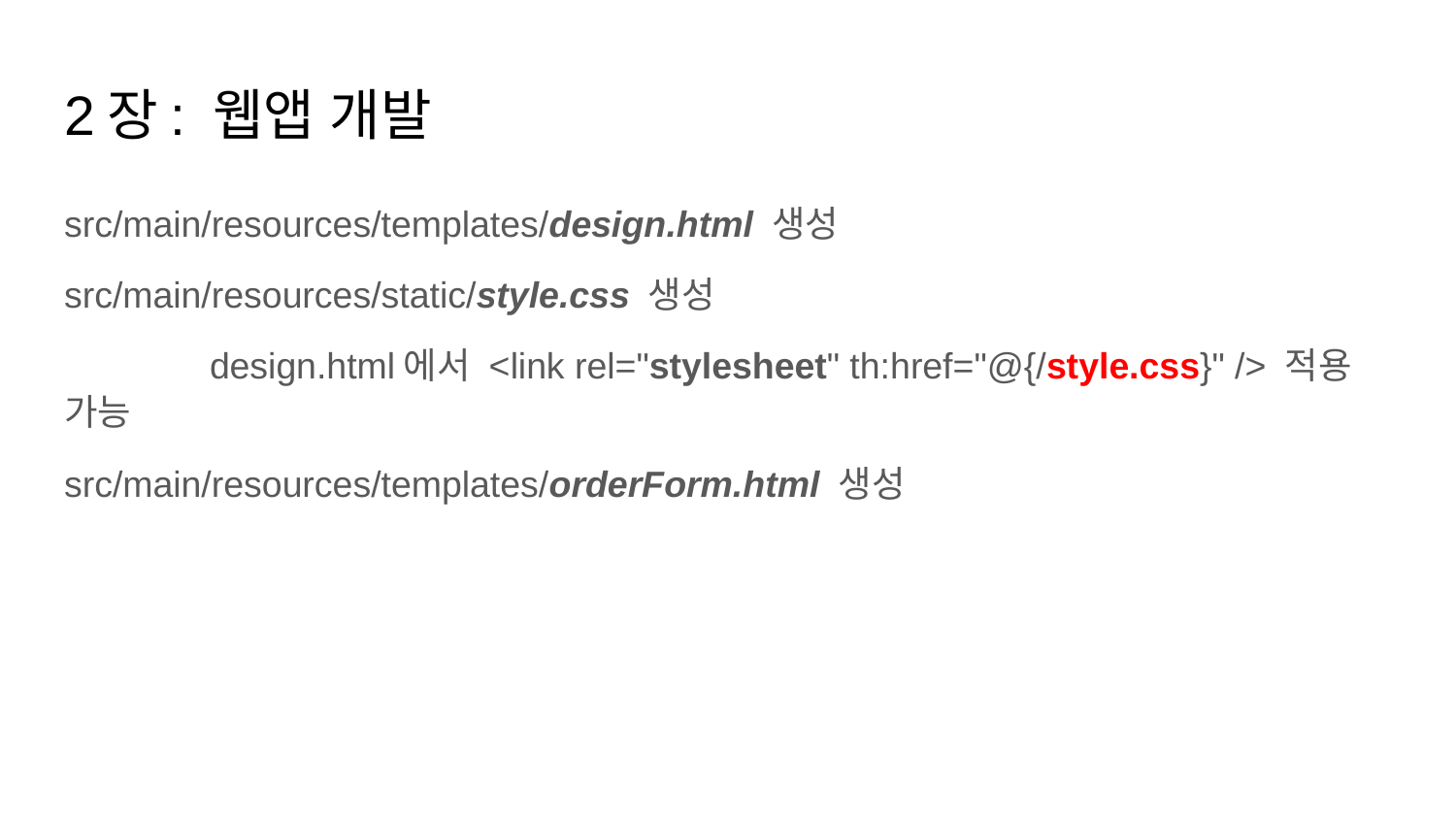

# 2장: 웹앱 개발
src/main/resources/templates/design.html 생성
src/main/resources/static/style.css 생성
	design.html에서 <link rel="stylesheet" th:href="@{/style.css}" /> 적용 가능
src/main/resources/templates/orderForm.html 생성